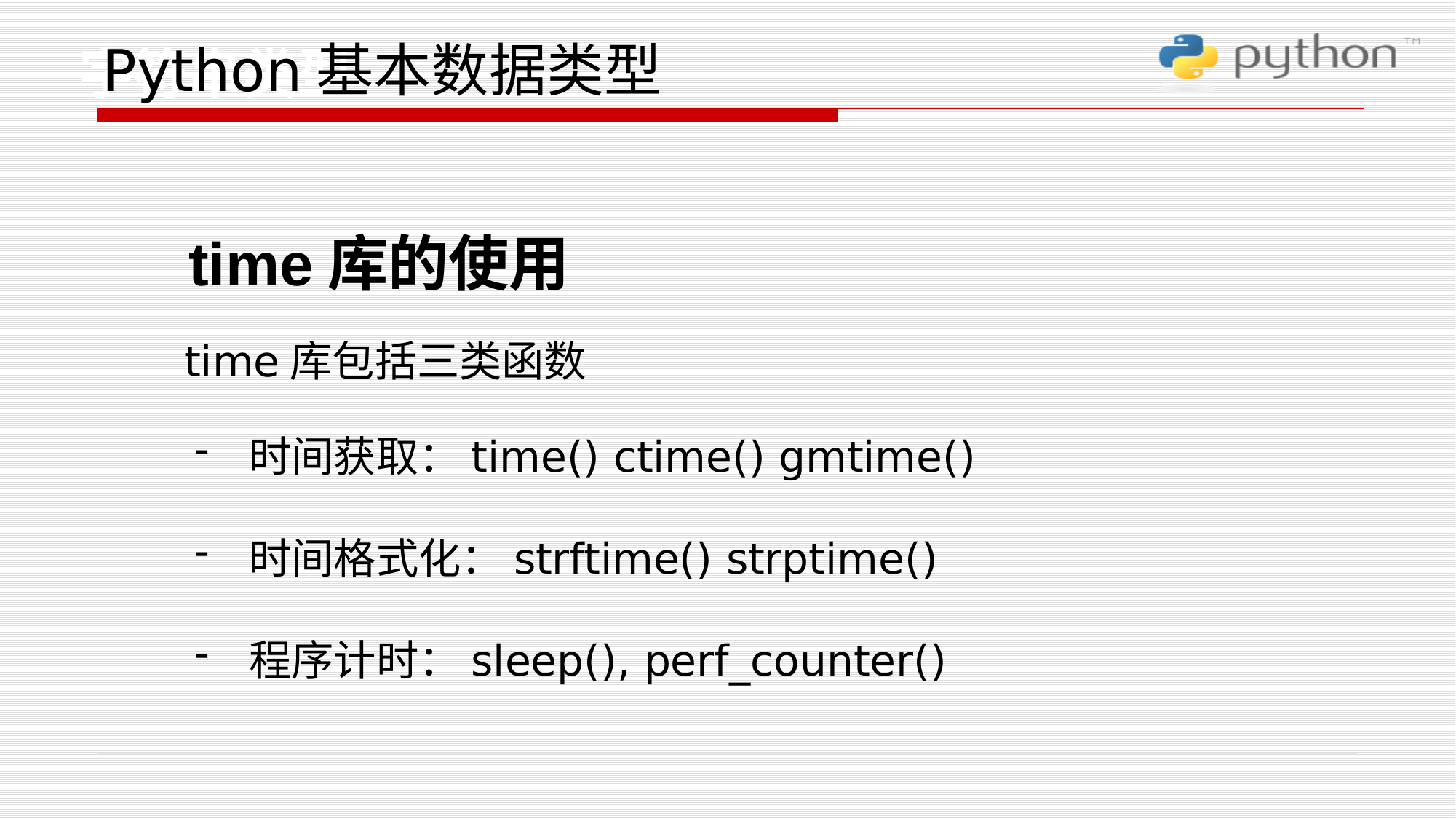

字符串类型
# Python基本数据类型
time库的使用
time库包括三类函数
时间获取：time() ctime() gmtime()

时间格式化：strftime() strptime()

程序计时：sleep(), perf_counter()